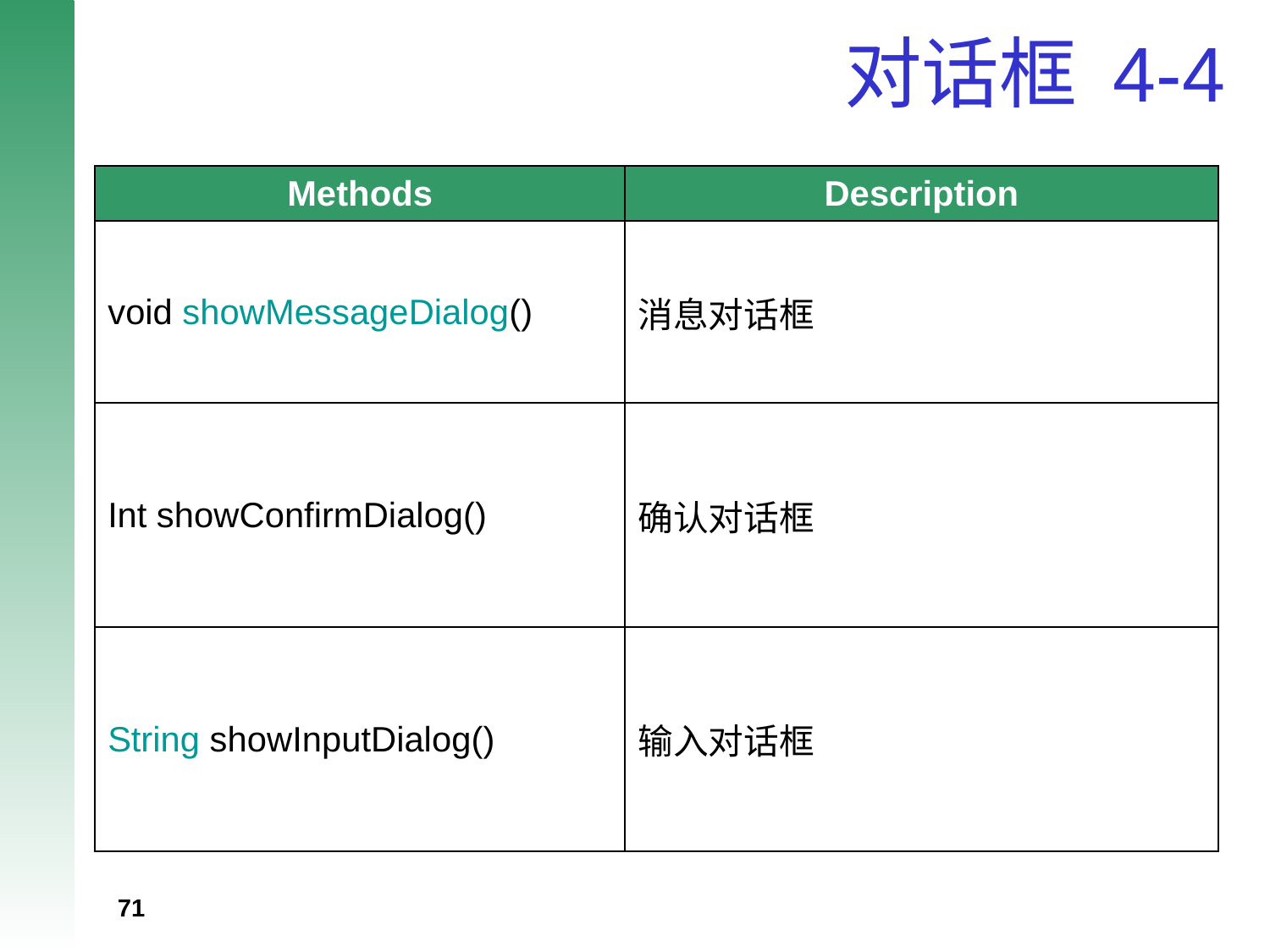

# 对话框 4-4
| Methods | Description |
| --- | --- |
| void showMessageDialog() | 消息对话框 |
| Int showConfirmDialog() | 确认对话框 |
| String showInputDialog() | 输入对话框 |

71